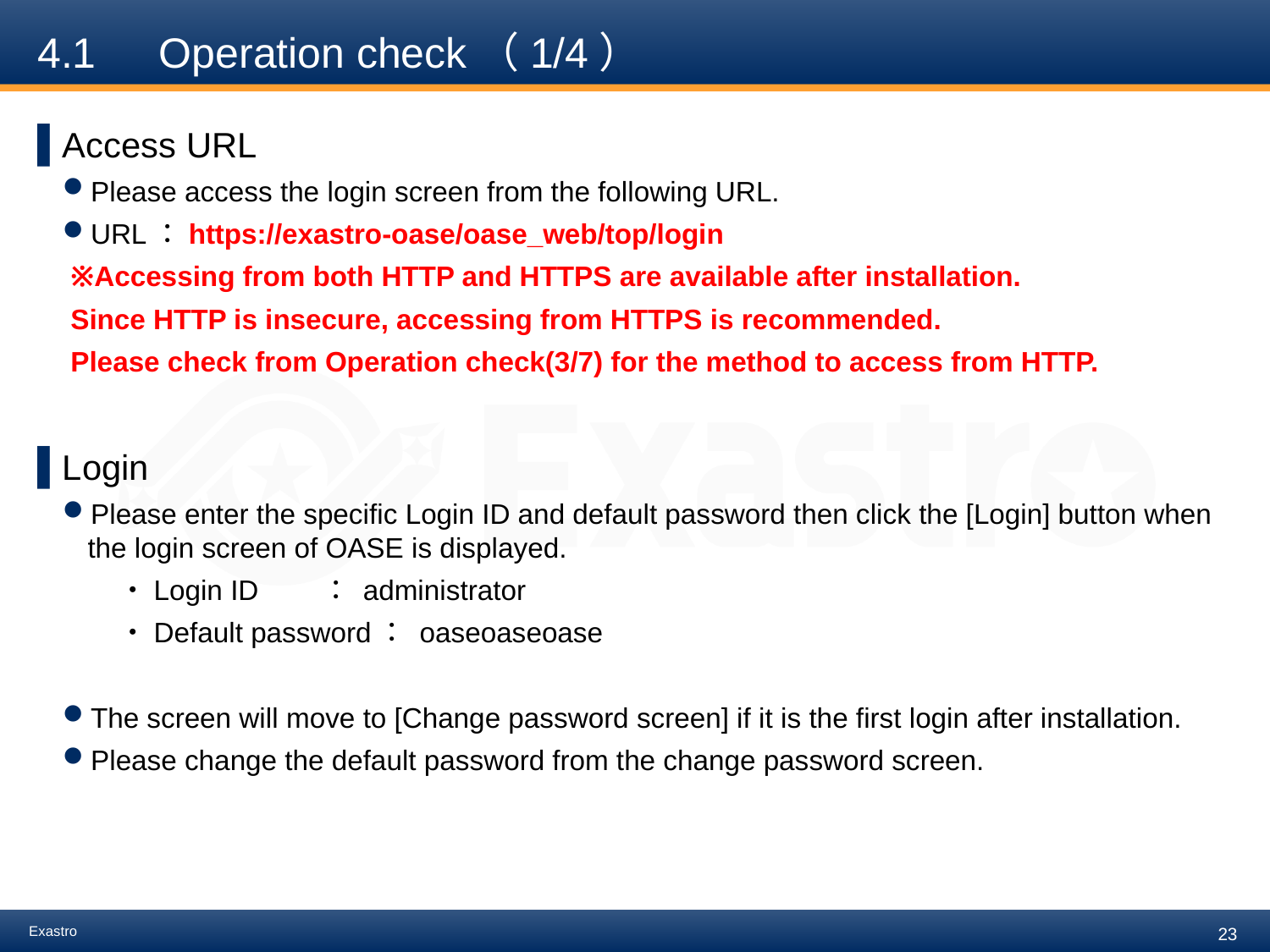

# 4.1　Operation check（1/4）
Access URL
Please access the login screen from the following URL.
URL：https://exastro-oase/oase_web/top/login
 ※Accessing from both HTTP and HTTPS are available after installation.
 Since HTTP is insecure, accessing from HTTPS is recommended.
 Please check from Operation check(3/7) for the method to access from HTTP.

Login
Please enter the specific Login ID and default password then click the [Login] button when the login screen of OASE is displayed.
　　・Login ID　　： administrator
　　・Default password： oaseoaseoase

The screen will move to [Change password screen] if it is the first login after installation.
Please change the default password from the change password screen.